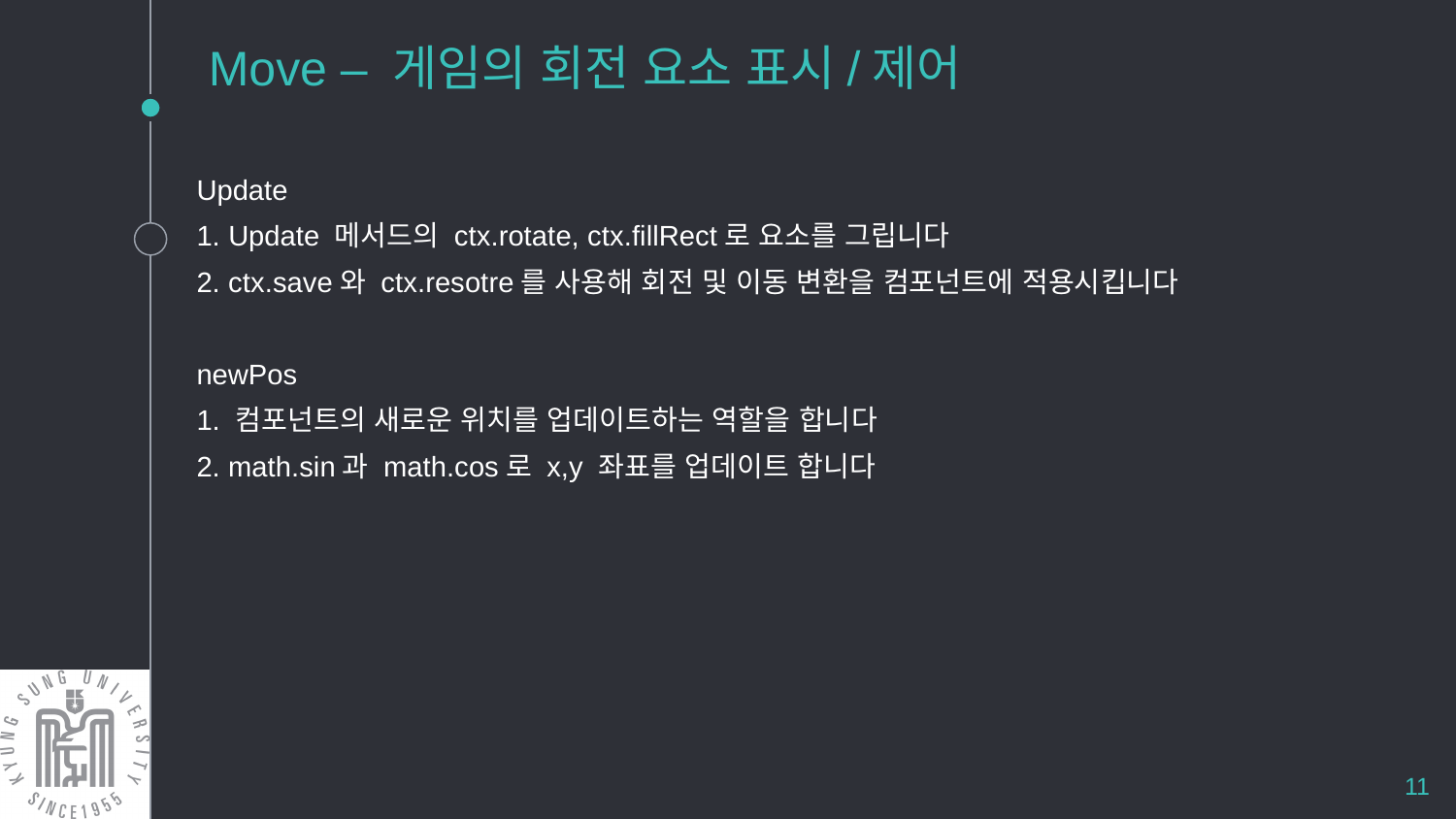

# Move – 게임의 회전 요소 표시/제어
Update
1. Update 메서드의 ctx.rotate, ctx.fillRect로 요소를 그립니다
2. ctx.save와 ctx.resotre를 사용해 회전 및 이동 변환을 컴포넌트에 적용시킵니다

newPos
1. 컴포넌트의 새로운 위치를 업데이트하는 역할을 합니다
2. math.sin과 math.cos로 x,y 좌표를 업데이트 합니다
11